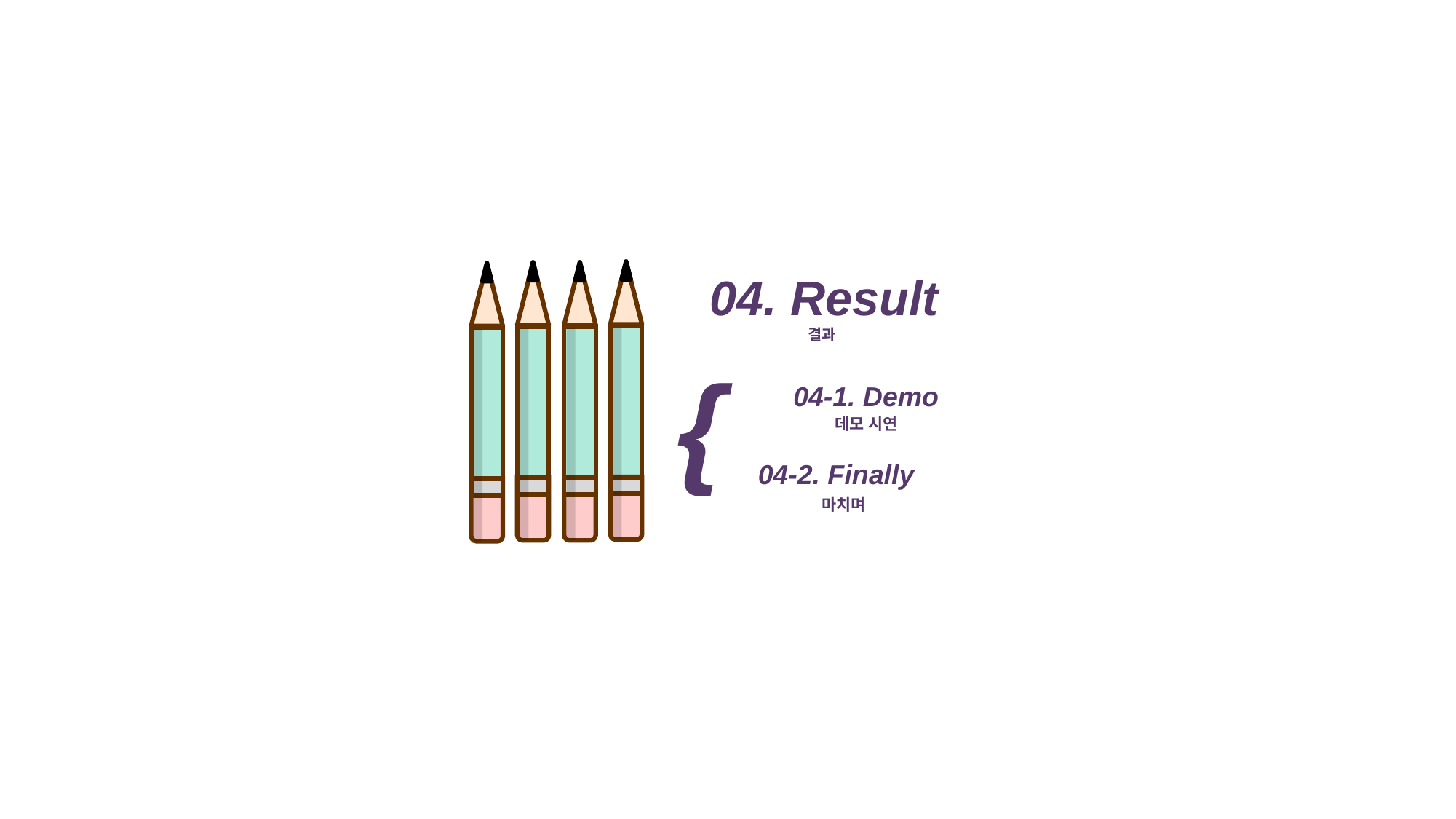

04. Result
결과
{
04-1. Demo

데모 시연
04-2. Finally
마치며